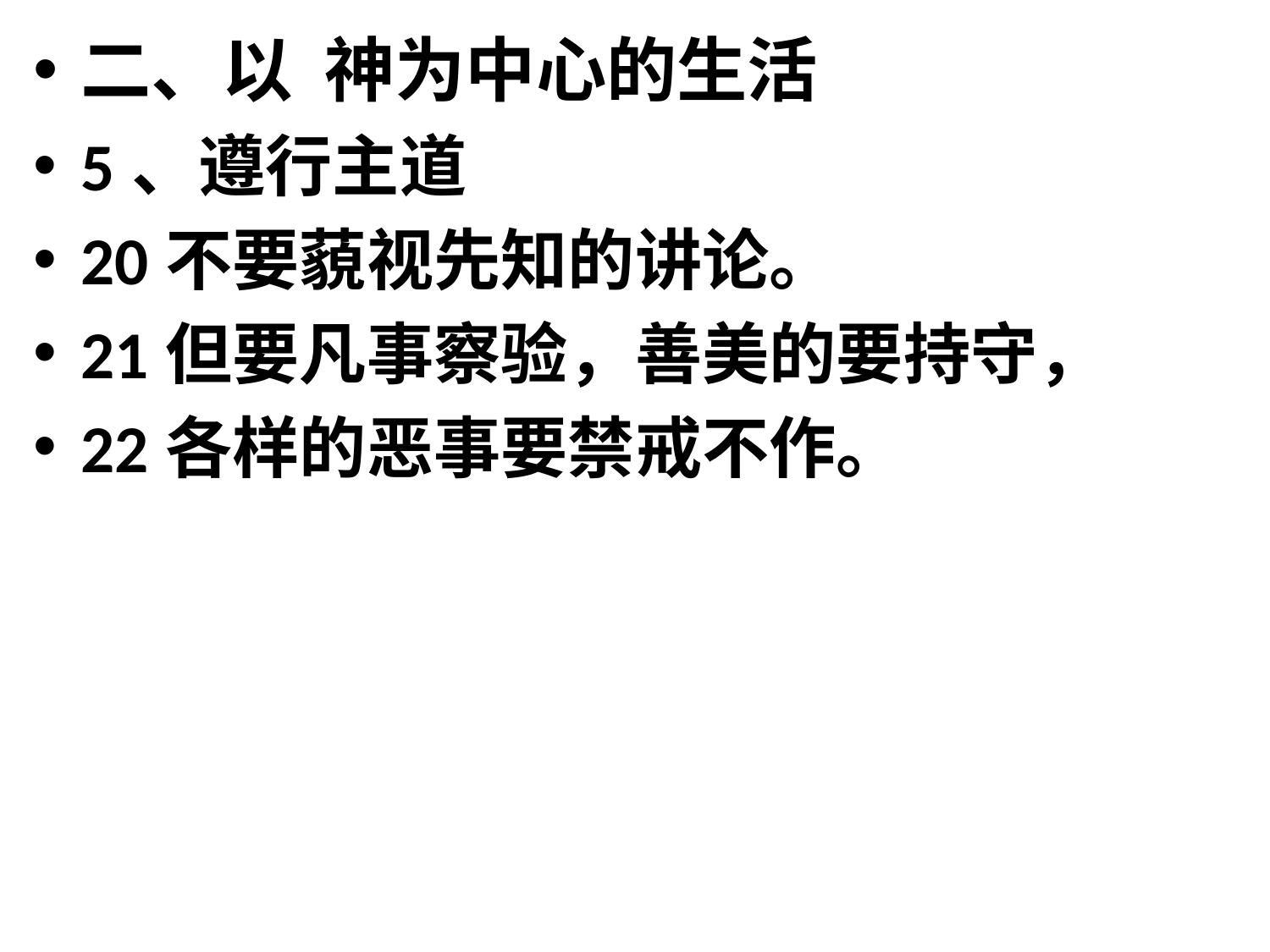

二、以  神为中心的生活
5、遵行主道
20不要藐视先知的讲论。
21但要凡事察验，善美的要持守，
22各样的恶事要禁戒不作。